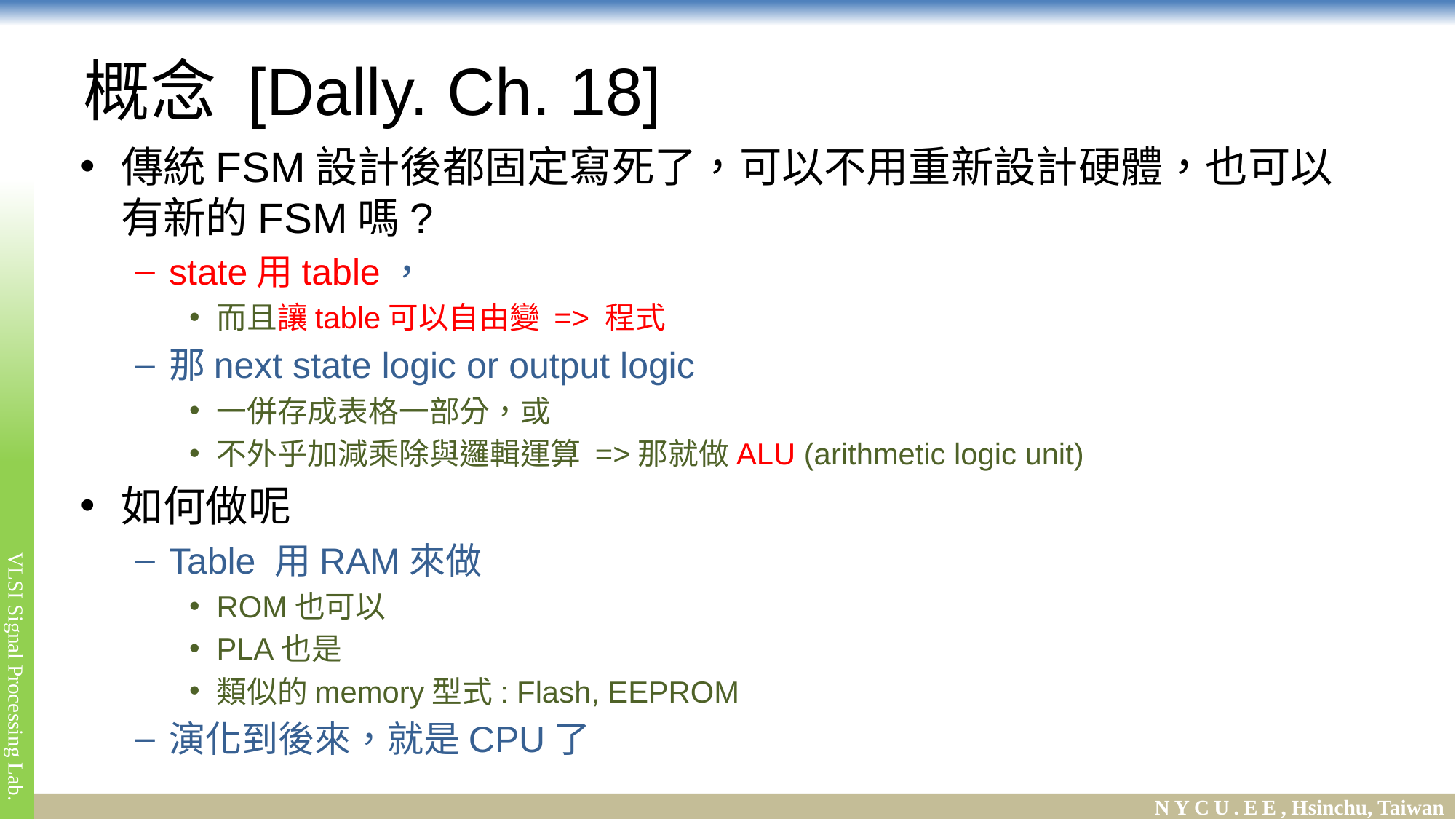

# 概念 [Dally. Ch. 18]
傳統FSM設計後都固定寫死了，可以不用重新設計硬體，也可以有新的FSM嗎?
state用table，
而且讓table可以自由變 => 程式
那next state logic or output logic
一併存成表格一部分，或
不外乎加減乘除與邏輯運算 =>那就做ALU (arithmetic logic unit)
如何做呢
Table 用RAM來做
ROM也可以
PLA也是
類似的memory型式: Flash, EEPROM
演化到後來，就是CPU了